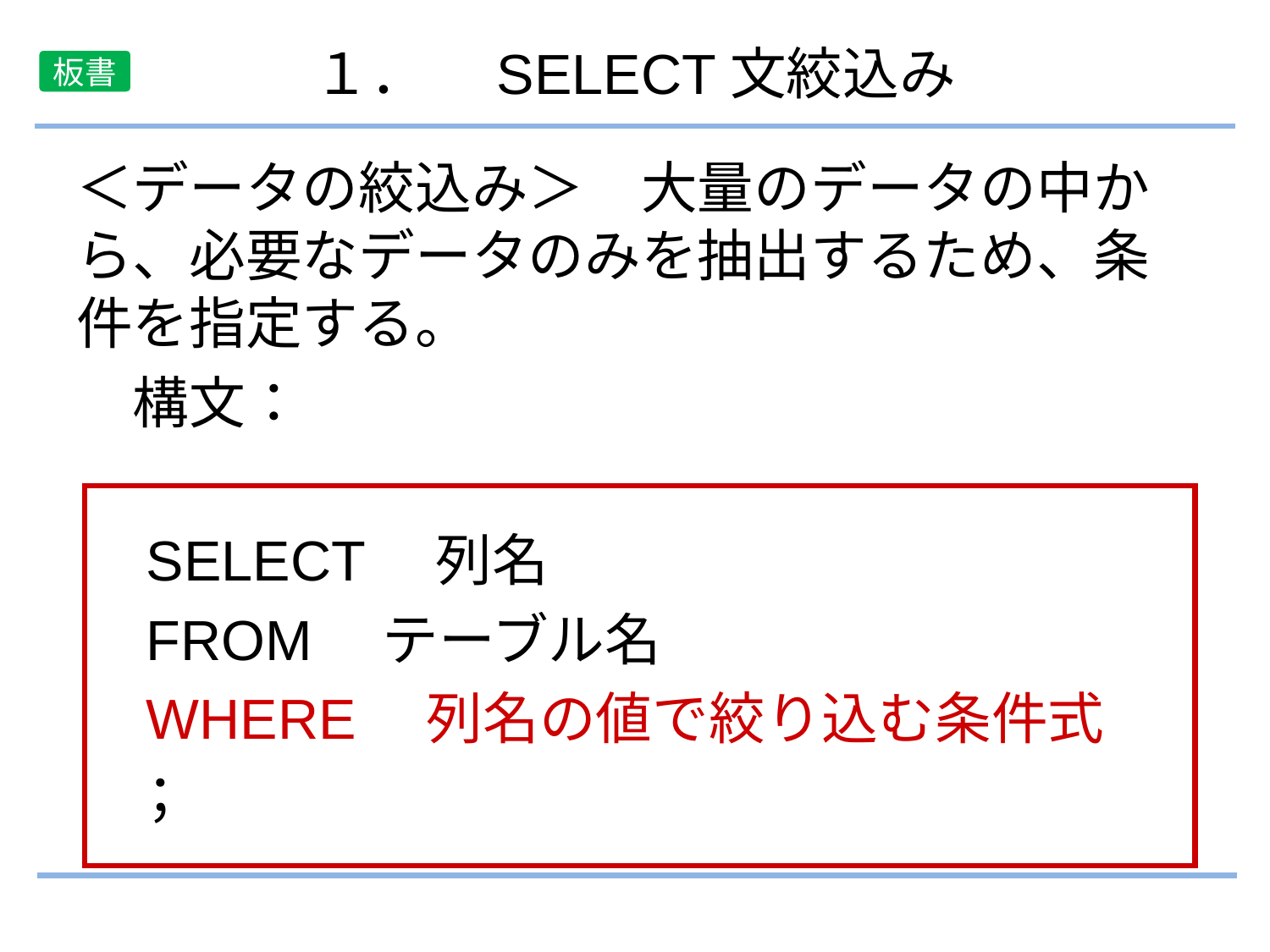

１．　SELECT文絞込み
板書
＜データの絞込み＞　大量のデータの中から、必要なデータのみを抽出するため、条件を指定する。
　構文：

　SELECT　列名
　FROM　テーブル名
　WHERE　列名の値で絞り込む条件式
　；